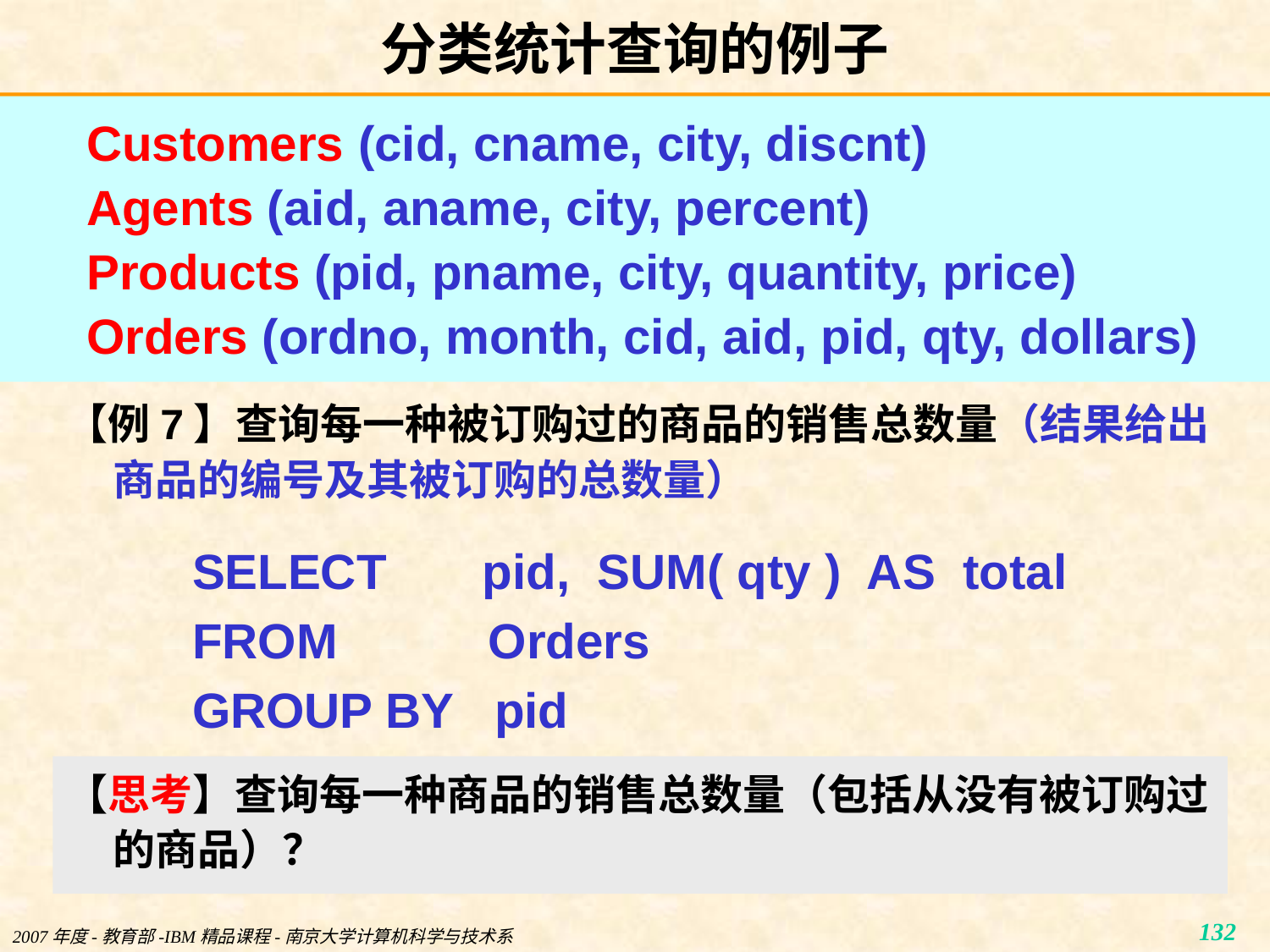

# 分类统计查询的例子

Customers (cid, cname, city, discnt)
Agents (aid, aname, city, percent)
Products (pid, pname, city, quantity, price)
Orders (ordno, month, cid, aid, pid, qty, dollars)
【例7】查询每一种被订购过的商品的销售总数量（结果给出商品的编号及其被订购的总数量）
SELECT       pid,  SUM( qty )  AS  total
FROM           Orders
GROUP BY   pid
【思考】查询每一种商品的销售总数量（包括从没有被订购过的商品）？
132
2007年度-教育部-IBM精品课程-南京大学计算机科学与技术系